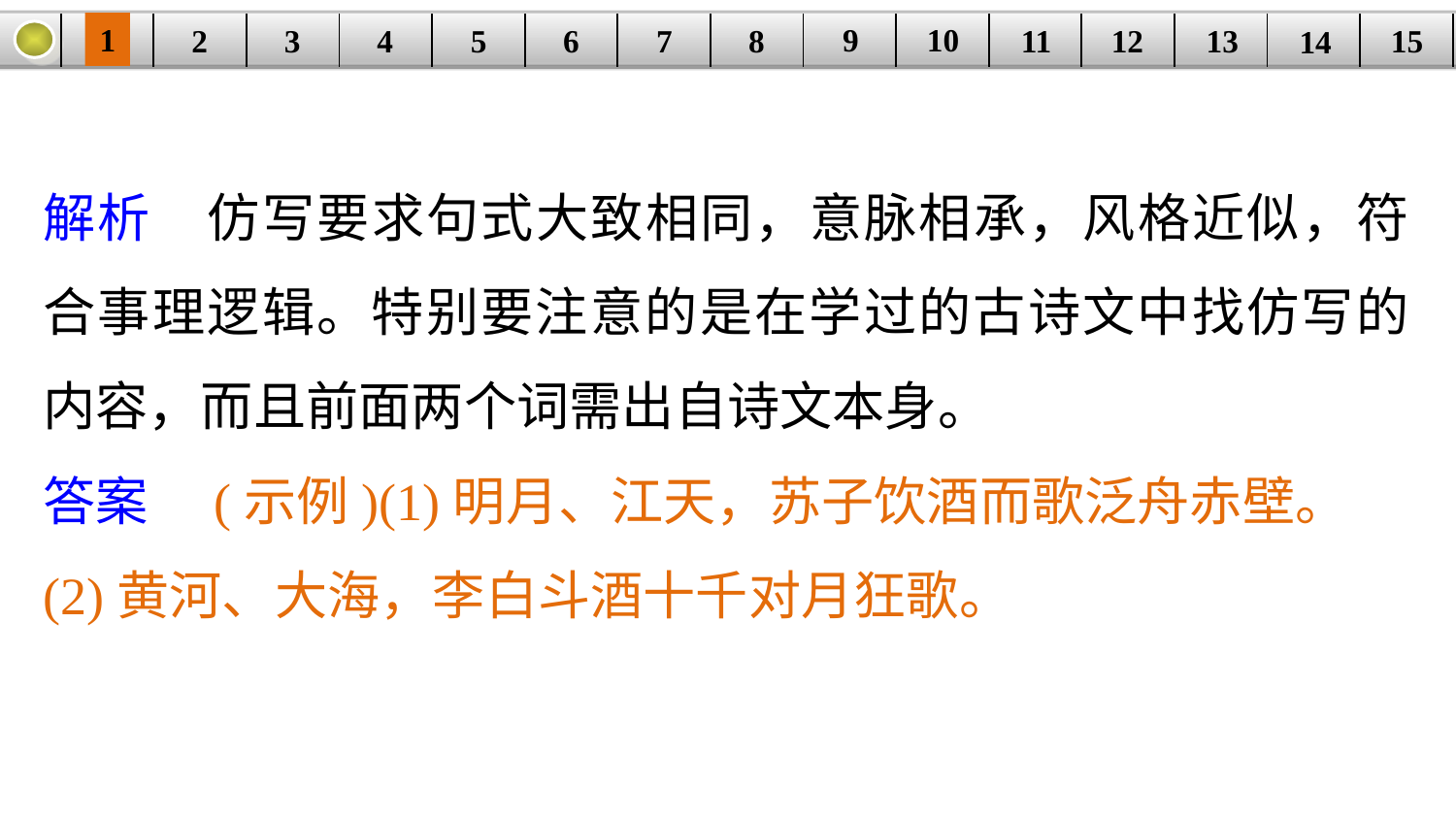

9
10
1
3
4
5
6
8
11
2
12
15
|  |  |  |  |  |  |  |  |  |  |  |  |  |  |  |
| --- | --- | --- | --- | --- | --- | --- | --- | --- | --- | --- | --- | --- | --- | --- |
7
13
14

解析　仿写要求句式大致相同，意脉相承，风格近似，符合事理逻辑。特别要注意的是在学过的古诗文中找仿写的内容，而且前面两个词需出自诗文本身。
答案　(示例)(1)明月、江天，苏子饮酒而歌泛舟赤壁。
(2)黄河、大海，李白斗酒十千对月狂歌。